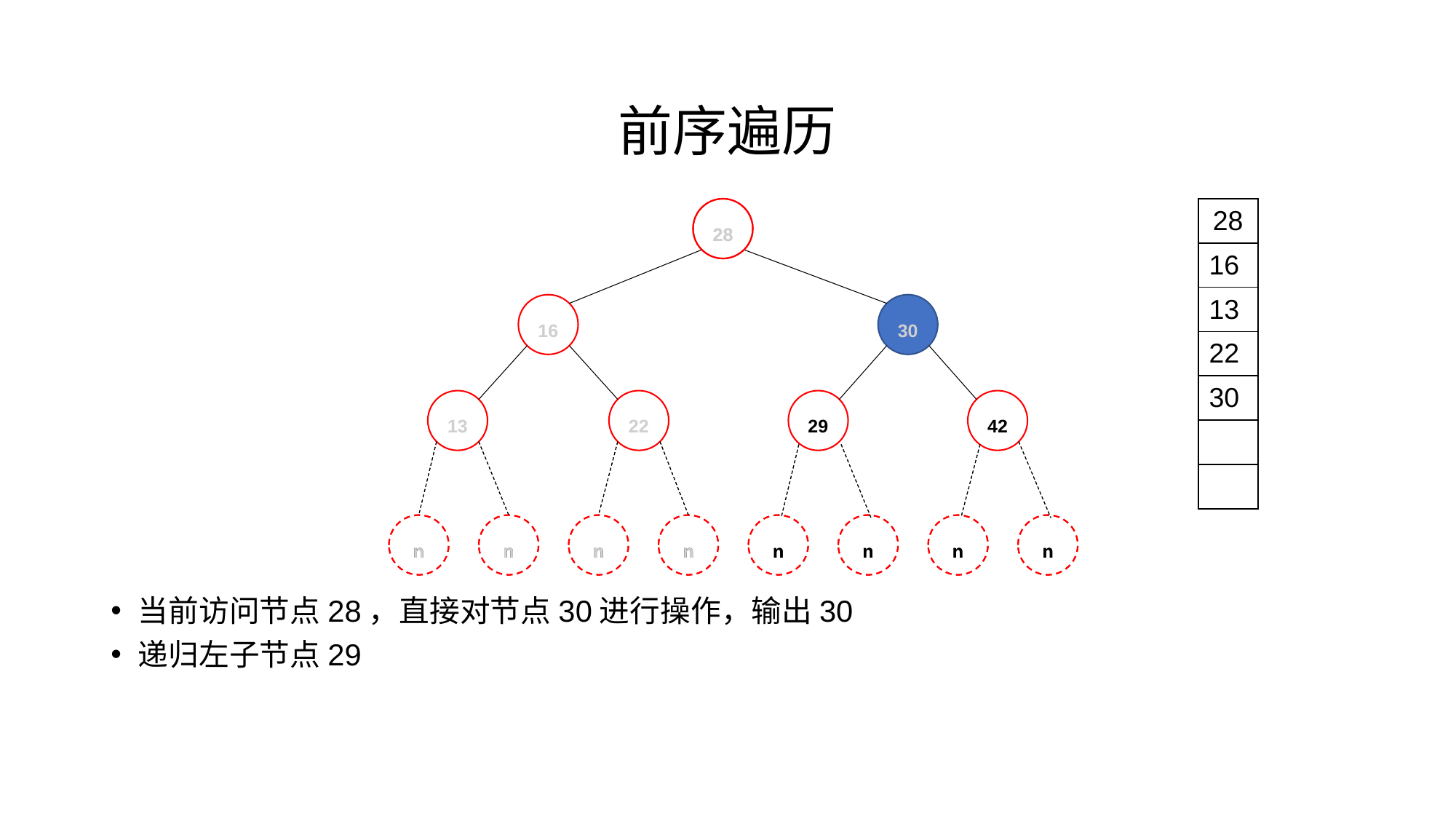

# 前序遍历
28
16
30
13
22
29
42
28
28
| 28 |
| --- |
| 16 |
| 13 |
| 22 |
| 30 |
|  |
|  |
n
n
n
n
n
n
n
n
n
n
n
n
n
n
n
n
当前访问节点28，直接对节点30进行操作，输出30
递归左子节点29